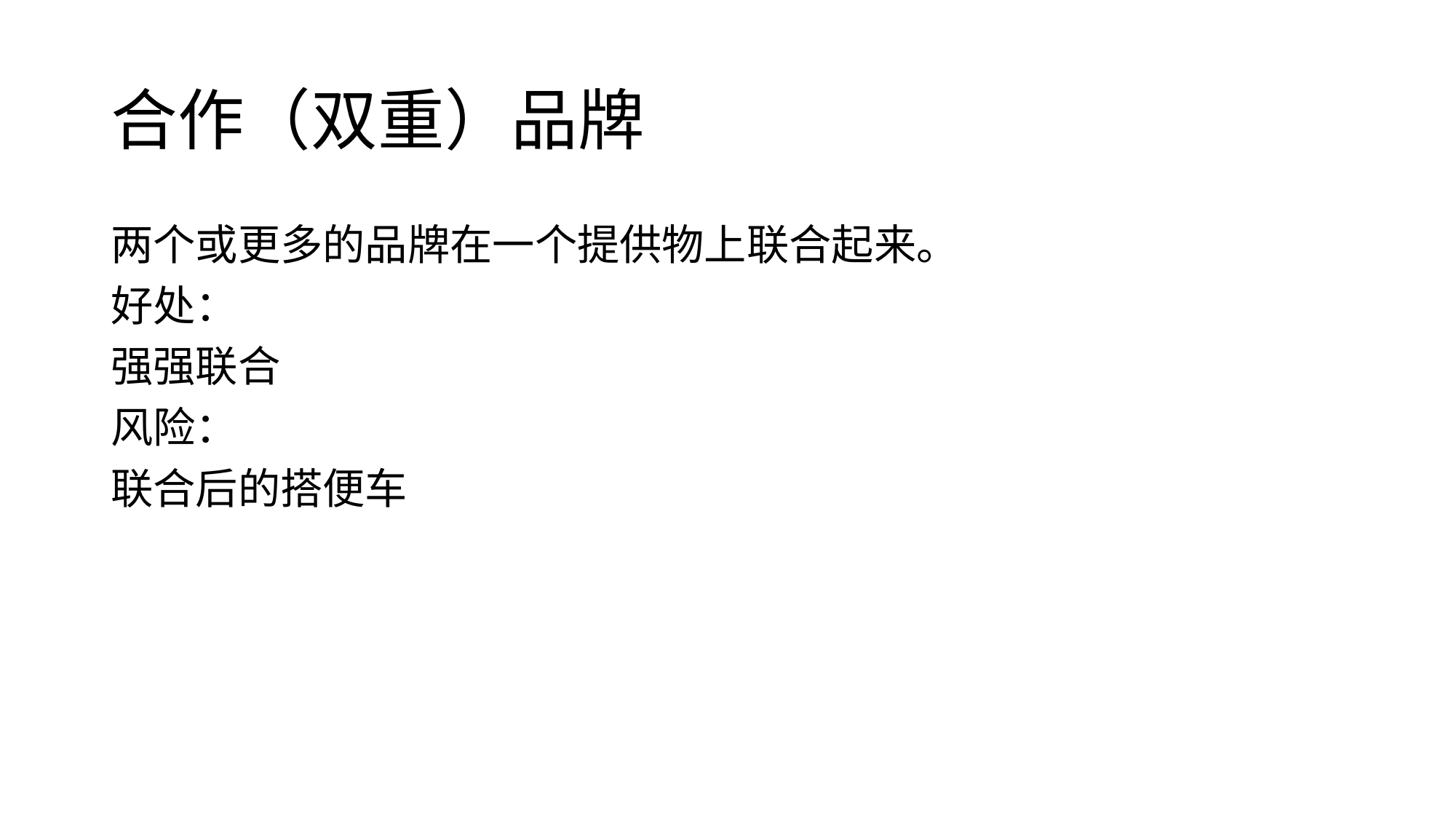

# 合作（双重）品牌
两个或更多的品牌在一个提供物上联合起来。
好处：
强强联合
风险：
联合后的搭便车